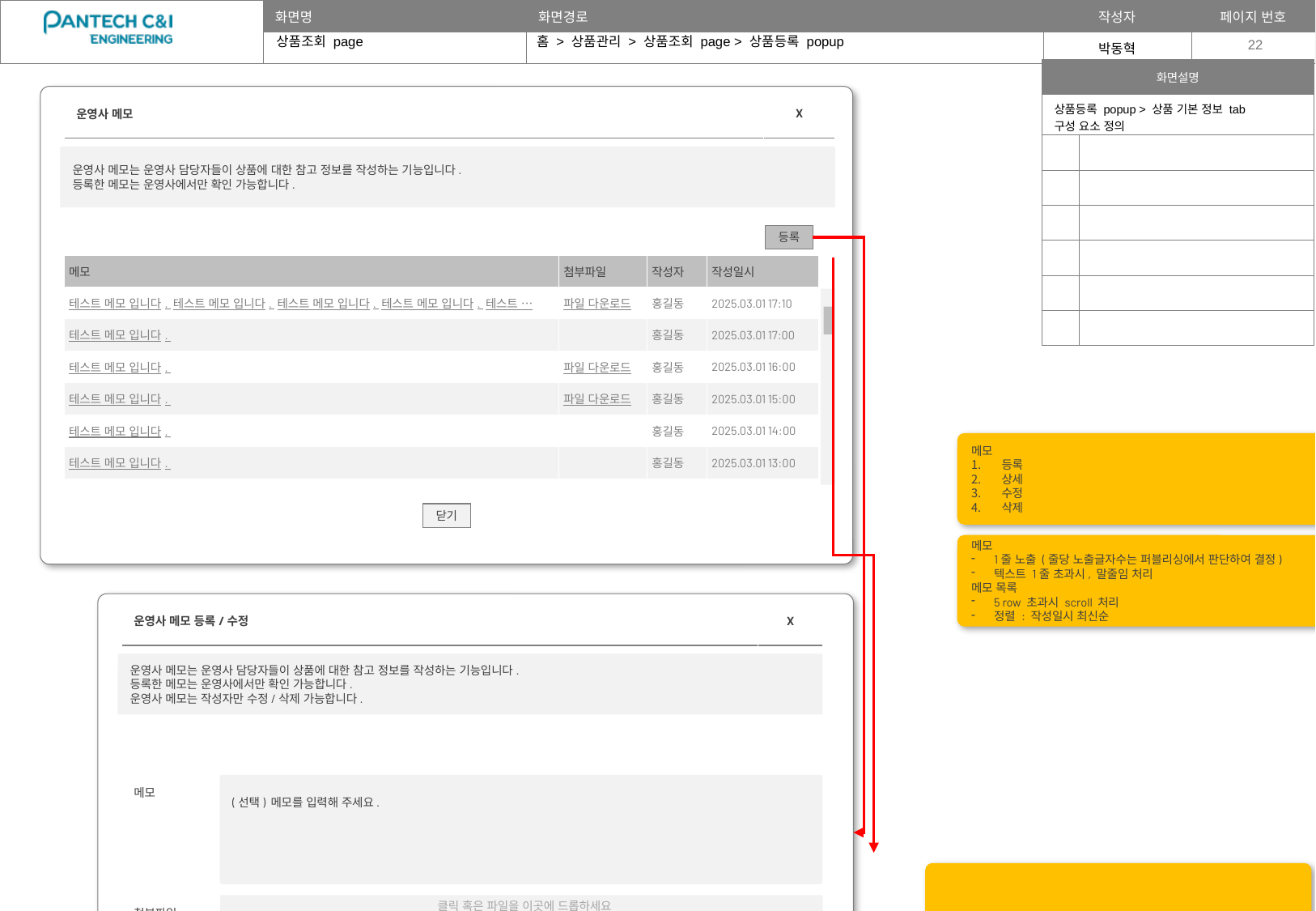

상품조회 page
홈 > 상품관리 > 상품조회 page > 상품등록 popup
22
| 화면설명 |  |
| --- | --- |
| 상품등록 popup > 상품 기본 정보 tab 구성 요소 정의 |  |
|  |  |
|  |  |
|  |  |
|  |  |
|  |  |
|  |  |

| 운영사 메모 | X |
| --- | --- |
운영사 메모는 운영사 담당자들이 상품에 대한 참고 정보를 작성하는 기능입니다.
등록한 메모는 운영사에서만 확인 가능합니다.
등록
| 메모 | 첨부파일 | 작성자 | 작성일시 |
| --- | --- | --- | --- |
| 테스트 메모 입니다. 테스트 메모 입니다. 테스트 메모 입니다. 테스트 메모 입니다. 테스트 ⋯ | 파일 다운로드 | 홍길동 | 2025.03.01 17:10 |
| 테스트 메모 입니다. |  | 홍길동 | 2025.03.01 17:00 |
| 테스트 메모 입니다. | 파일 다운로드 | 홍길동 | 2025.03.01 16:00 |
| 테스트 메모 입니다. | 파일 다운로드 | 홍길동 | 2025.03.01 15:00 |
| 테스트 메모 입니다. |  | 홍길동 | 2025.03.01 14:00 |
| 테스트 메모 입니다. |  | 홍길동 | 2025.03.01 13:00 |

메모
등록
상세
수정
삭제
닫기
메모
1줄 노출 (줄당 노출글자수는 퍼블리싱에서 판단하여 결정)
텍스트 1줄 초과시, 말줄임 처리
메모 목록
5 row 초과시 scroll 처리
정렬 : 작성일시 최신순

| 운영사 메모 등록/수정 | X |
| --- | --- |
운영사 메모는 운영사 담당자들이 상품에 대한 참고 정보를 작성하는 기능입니다.
등록한 메모는 운영사에서만 확인 가능합니다.
운영사 메모는 작성자만 수정/삭제 가능합니다.
메모

(선택) 메모를 입력해 주세요.

첨부파일
 클릭 혹은 파일을 이곳에 드롭하세요
파일 최대 10MB(등록 파일 개수 최대 1개)
테스트첨부파일01.jpg
삭제
저장
취소

| 운영사 메모 상세 | X |
| --- | --- |
운영사 메모는 운영사 담당자들이 상품에 대한 참고 정보를 작성하는 기능입니다.
등록한 메모는 운영사에서만 확인 가능합니다.
운영사 메모는 작성자만 수정/삭제 가능합니다.
메모

테스트 메모 입니다.
첨부파일
테스트첨부파일01.jpg
수정
닫기
삭제